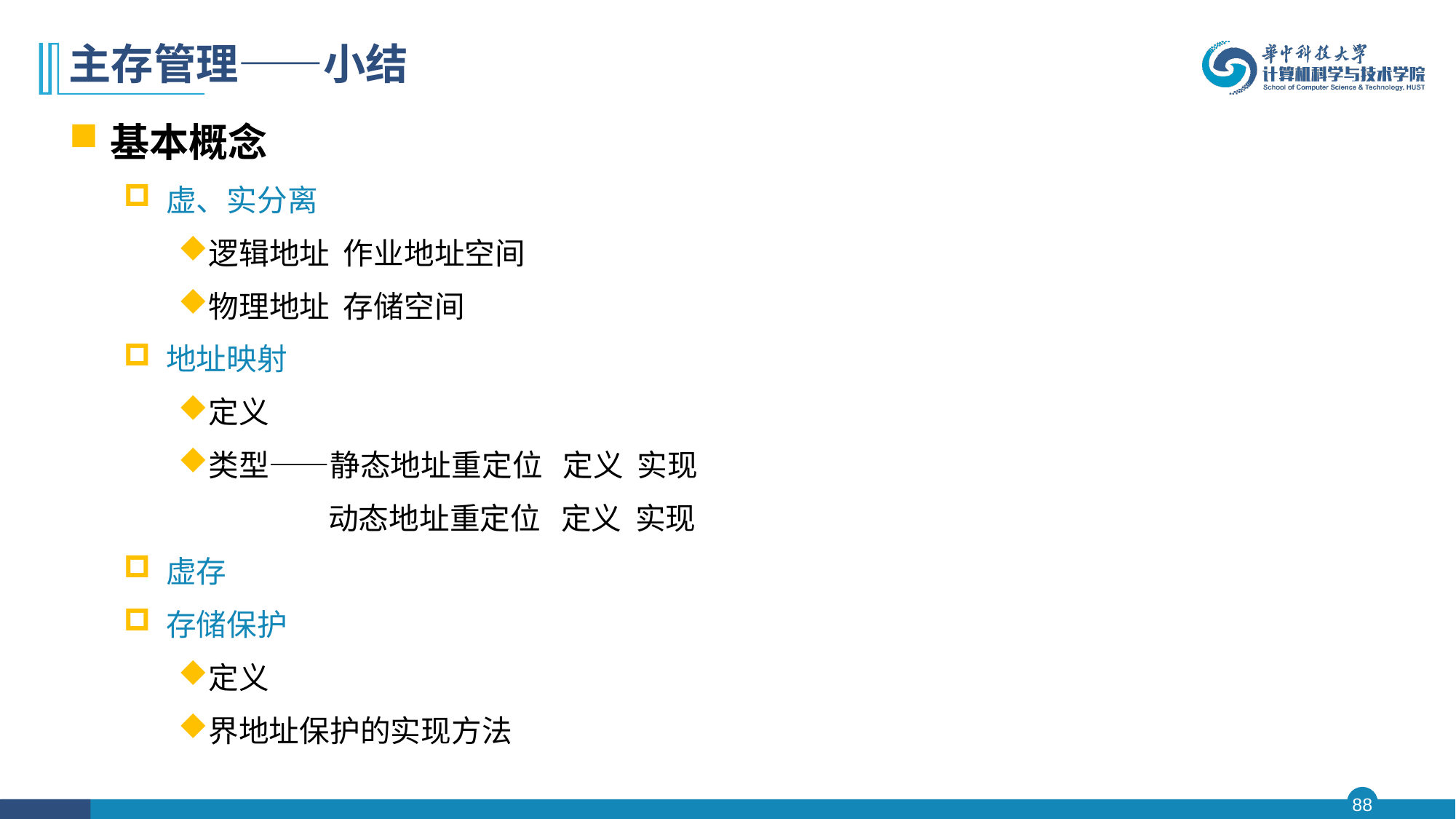

# 主存管理——小结
基本概念
虚、实分离
逻辑地址  作业地址空间
物理地址  存储空间
地址映射
定义
类型——静态地址重定位   定义  实现
	     动态地址重定位   定义  实现
虚存
存储保护
定义
界地址保护的实现方法